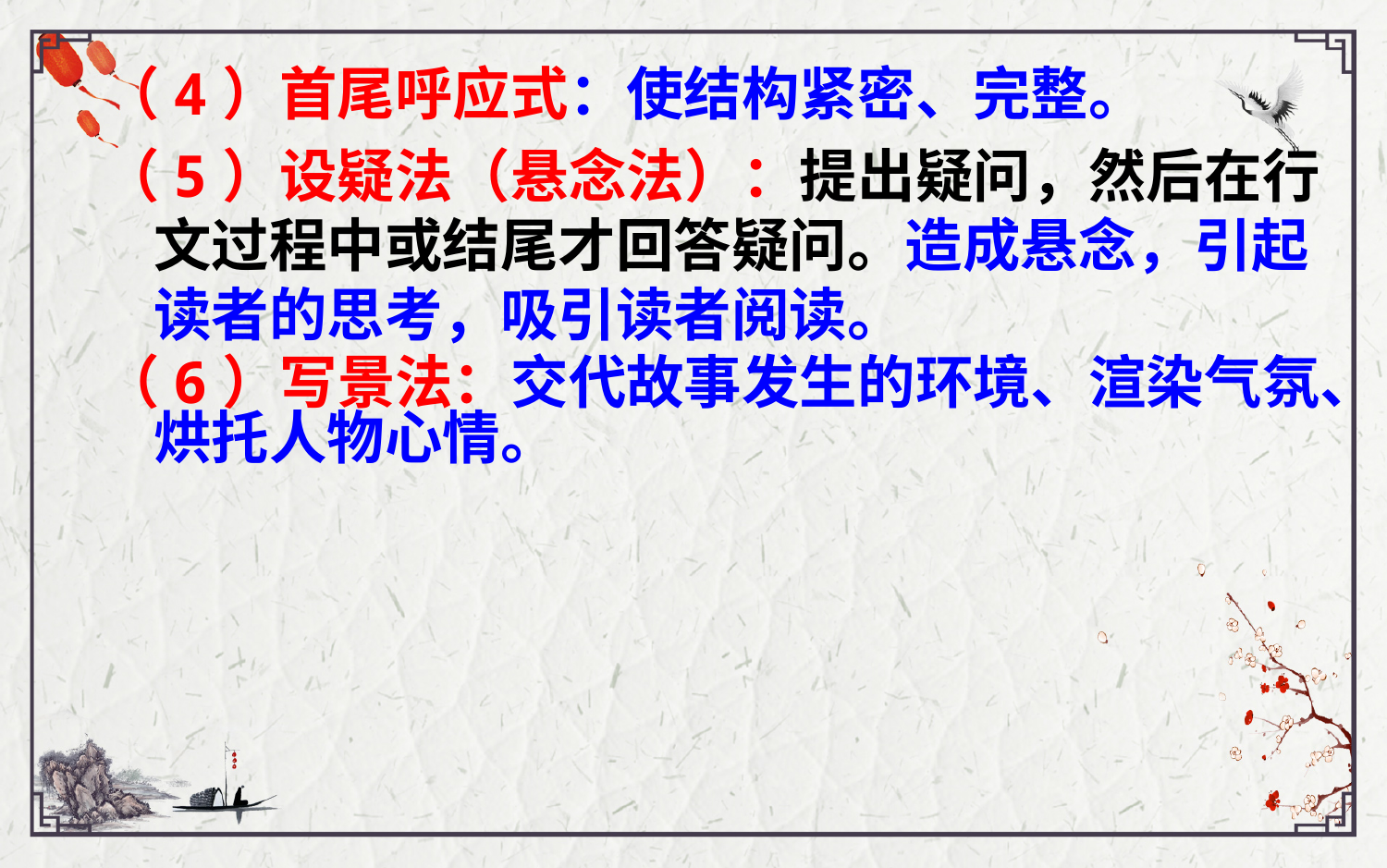

（4）首尾呼应式：使结构紧密、完整。
（5）设疑法（悬念法）：提出疑问，然后在行文过程中或结尾才回答疑问。造成悬念，引起读者的思考，吸引读者阅读。
（6）写景法：交代故事发生的环境、渲染气氛、烘托人物心情。